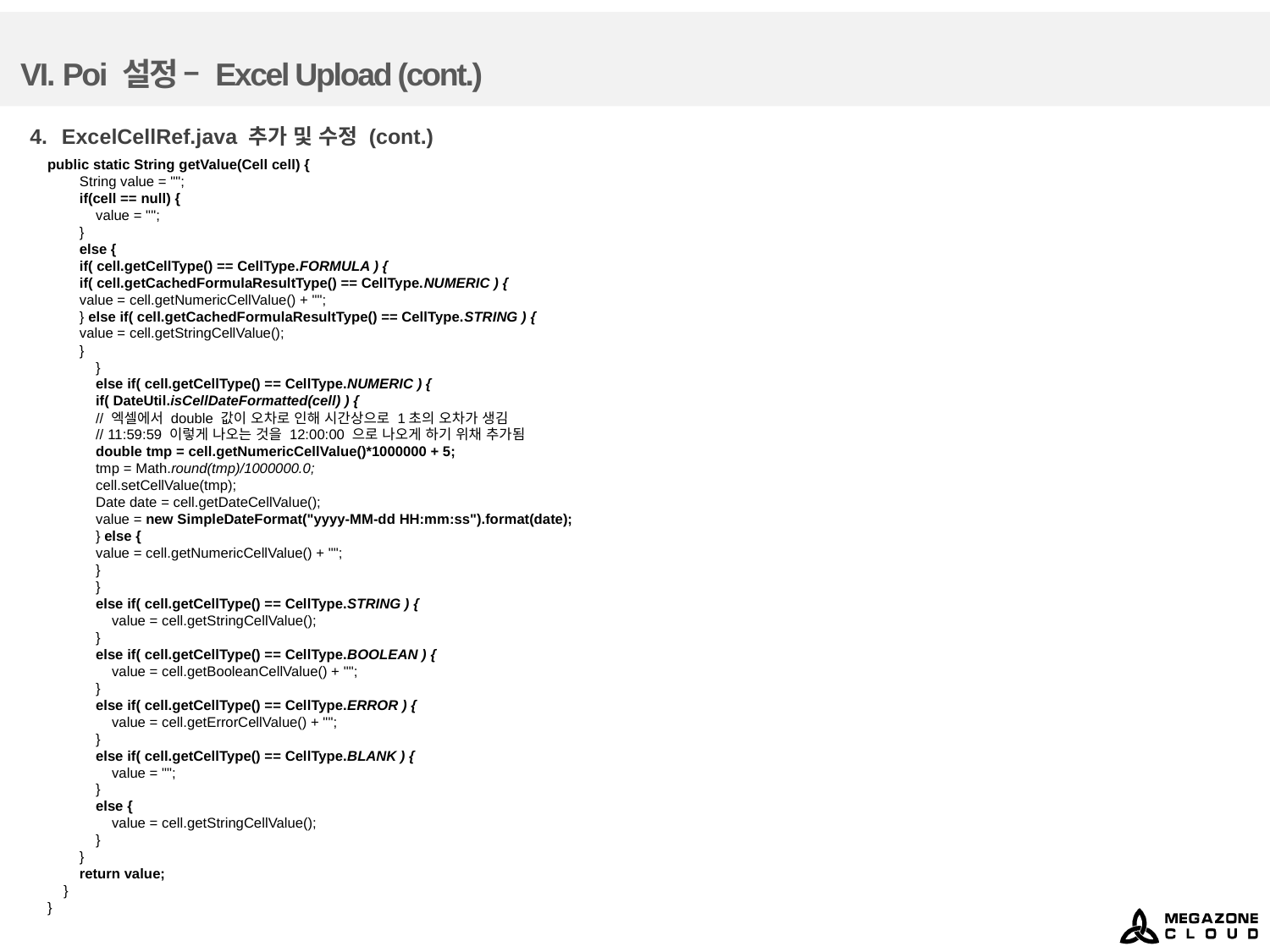

# VI. Poi 설정 – Excel Upload (cont.)
ExcelCellRef.java 추가 및 수정 (cont.)

public static String getValue(Cell cell) {
        String value = "";
        if(cell == null) {
            value = "";
        }
        else {
        if( cell.getCellType() == CellType.FORMULA ) {
        if( cell.getCachedFormulaResultType() == CellType.NUMERIC ) {
        value = cell.getNumericCellValue() + "";
        } else if( cell.getCachedFormulaResultType() == CellType.STRING ) {
        value = cell.getStringCellValue();
        }
            }
            else if( cell.getCellType() == CellType.NUMERIC ) {
            if( DateUtil.isCellDateFormatted(cell) ) {
            // 엑셀에서 double 값이 오차로 인해 시간상으로 1초의 오차가 생김
            // 11:59:59 이렇게 나오는 것을 12:00:00 으로 나오게 하기 위채 추가됨
            double tmp = cell.getNumericCellValue()*1000000 + 5;
            tmp = Math.round(tmp)/1000000.0;
            cell.setCellValue(tmp);
            Date date = cell.getDateCellValue();
            value = new SimpleDateFormat("yyyy-MM-dd HH:mm:ss").format(date);
            } else {
            value = cell.getNumericCellValue() + "";
            }
            }
            else if( cell.getCellType() == CellType.STRING ) {
                value = cell.getStringCellValue();
            }
            else if( cell.getCellType() == CellType.BOOLEAN ) {
                value = cell.getBooleanCellValue() + "";
            }
            else if( cell.getCellType() == CellType.ERROR ) {
                value = cell.getErrorCellValue() + "";
            }
            else if( cell.getCellType() == CellType.BLANK ) {
                value = "";
            }
            else {
                value = cell.getStringCellValue();
            }
        }
        return value;
    }
}